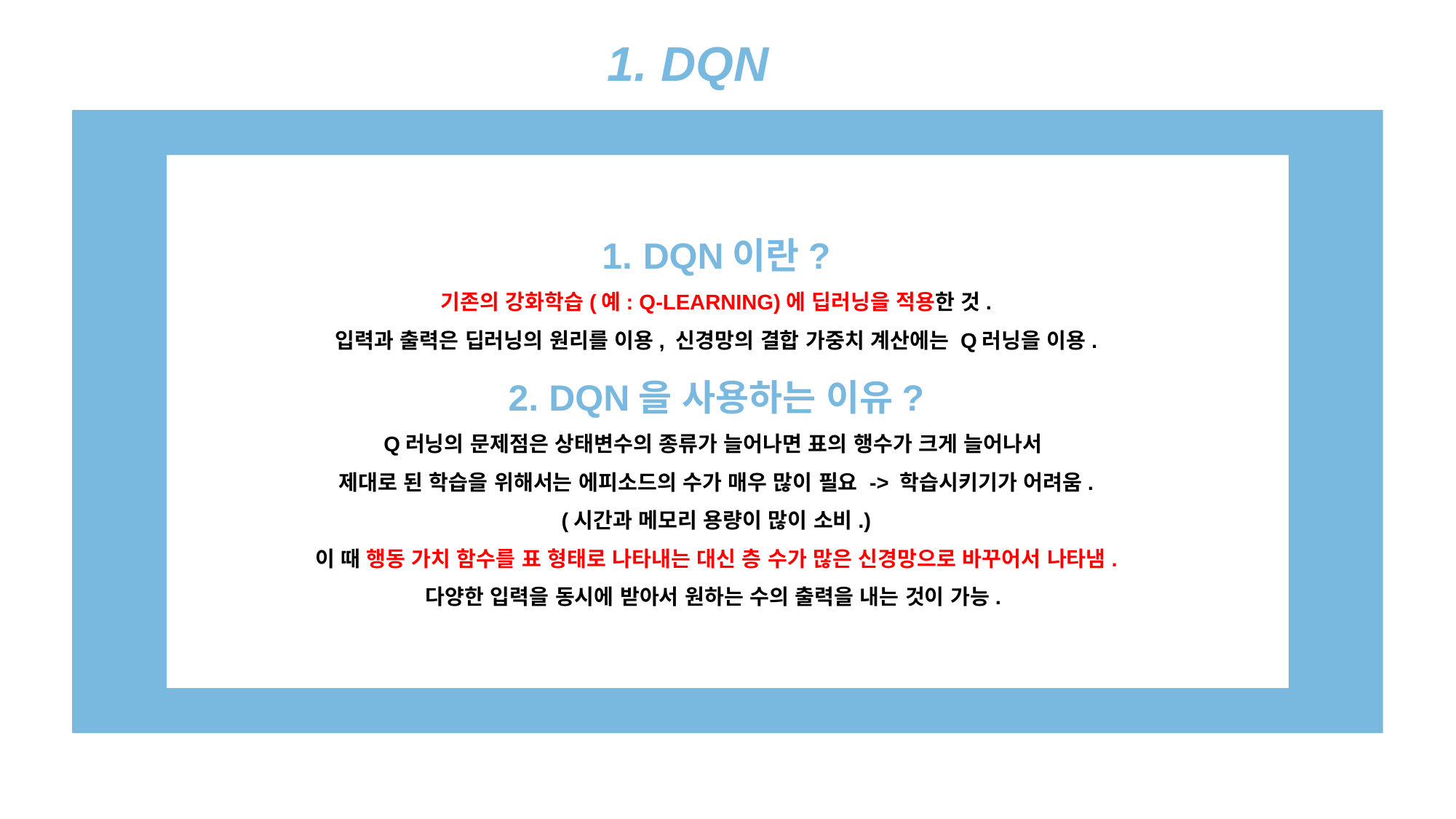

1. DQN

DQN이란?
기존의 강화학습(예: Q-LEARNING)에 딥러닝을 적용한 것.
입력과 출력은 딥러닝의 원리를 이용, 신경망의 결합 가중치 계산에는 Q러닝을 이용.
2. DQN을 사용하는 이유?
Q러닝의 문제점은 상태변수의 종류가 늘어나면 표의 행수가 크게 늘어나서
제대로 된 학습을 위해서는 에피소드의 수가 매우 많이 필요 -> 학습시키기가 어려움.
(시간과 메모리 용량이 많이 소비.)
이 때 행동 가치 함수를 표 형태로 나타내는 대신 층 수가 많은 신경망으로 바꾸어서 나타냄.
다양한 입력을 동시에 받아서 원하는 수의 출력을 내는 것이 가능.